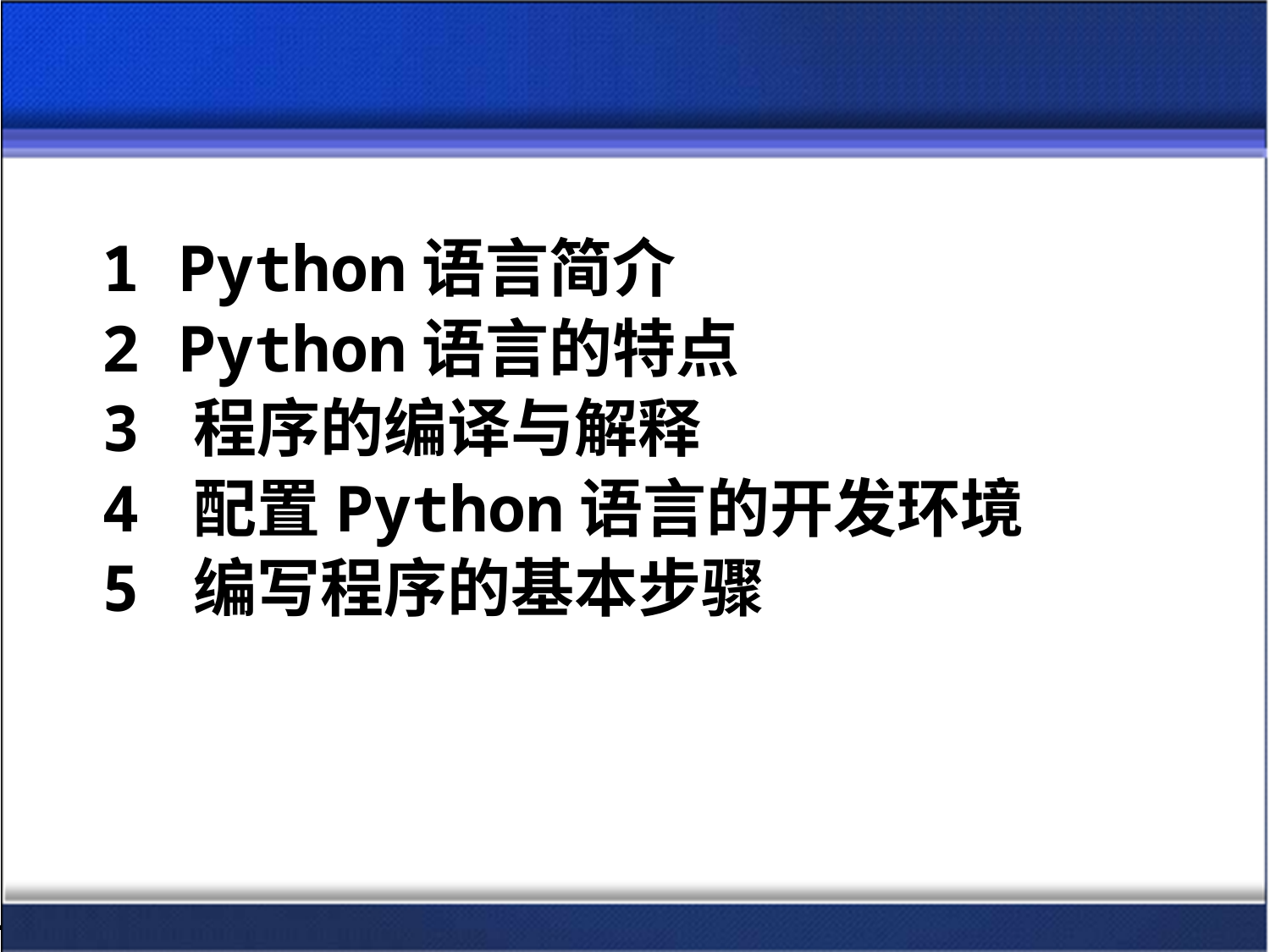

# 1 Python语言简介 2 Python语言的特点 3 程序的编译与解释 4 配置Python语言的开发环境 5 编写程序的基本步骤